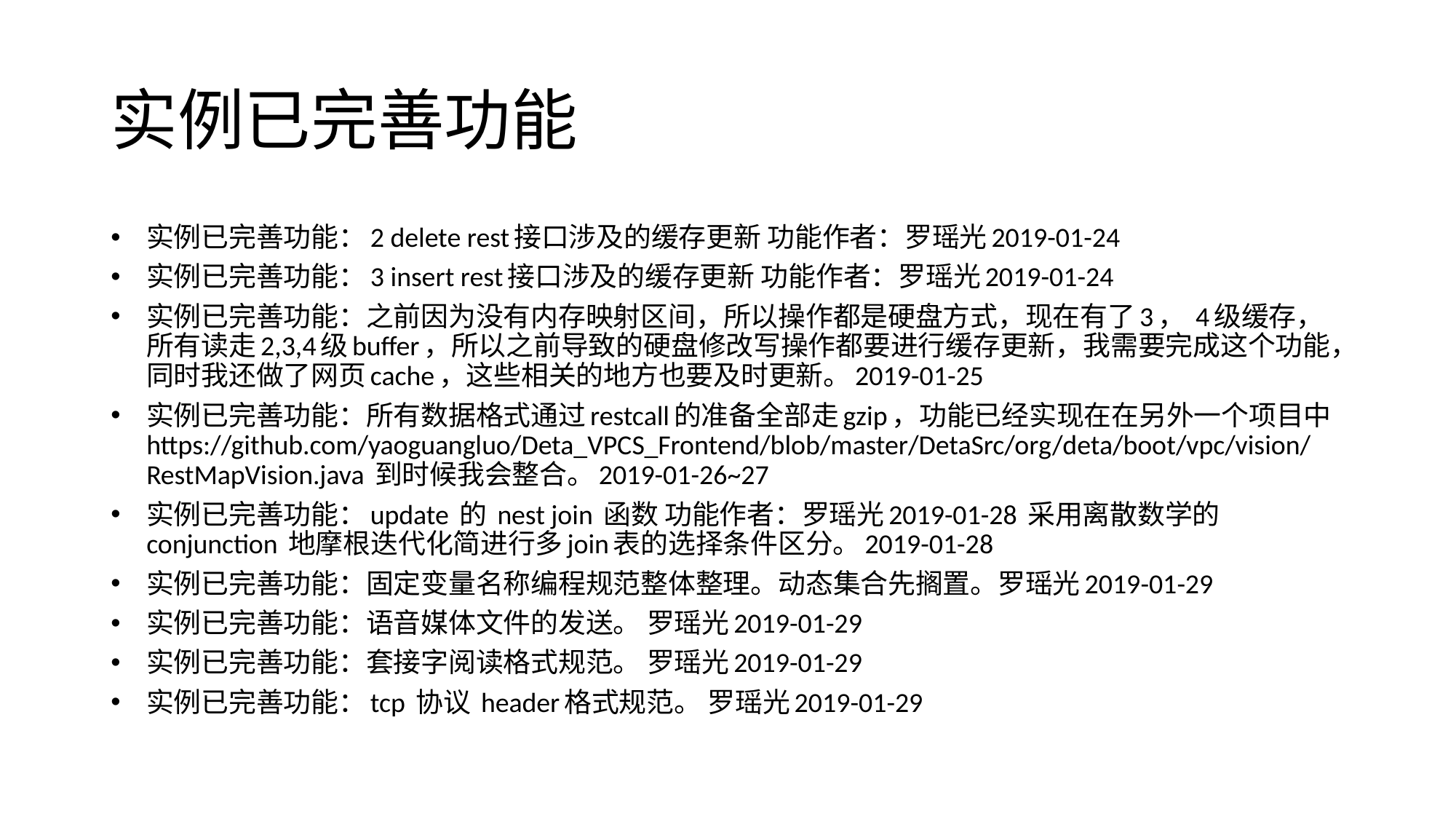

# 实例已完善功能
实例已完善功能：2 delete rest接口涉及的缓存更新 功能作者：罗瑶光2019-01-24
实例已完善功能：3 insert rest接口涉及的缓存更新 功能作者：罗瑶光2019-01-24
实例已完善功能：之前因为没有内存映射区间，所以操作都是硬盘方式，现在有了3， 4级缓存，所有读走2,3,4级buffer，所以之前导致的硬盘修改写操作都要进行缓存更新，我需要完成这个功能，同时我还做了网页cache，这些相关的地方也要及时更新。2019-01-25
实例已完善功能：所有数据格式通过restcall的准备全部走gzip，功能已经实现在在另外一个项目中 https://github.com/yaoguangluo/Deta_VPCS_Frontend/blob/master/DetaSrc/org/deta/boot/vpc/vision/RestMapVision.java 到时候我会整合。2019-01-26~27
实例已完善功能：update 的 nest join 函数 功能作者：罗瑶光2019-01-28 采用离散数学的conjunction 地摩根迭代化简进行多join表的选择条件区分。2019-01-28
实例已完善功能：固定变量名称编程规范整体整理。动态集合先搁置。罗瑶光2019-01-29
实例已完善功能：语音媒体文件的发送。 罗瑶光2019-01-29
实例已完善功能：套接字阅读格式规范。 罗瑶光2019-01-29
实例已完善功能：tcp 协议 header格式规范。 罗瑶光2019-01-29